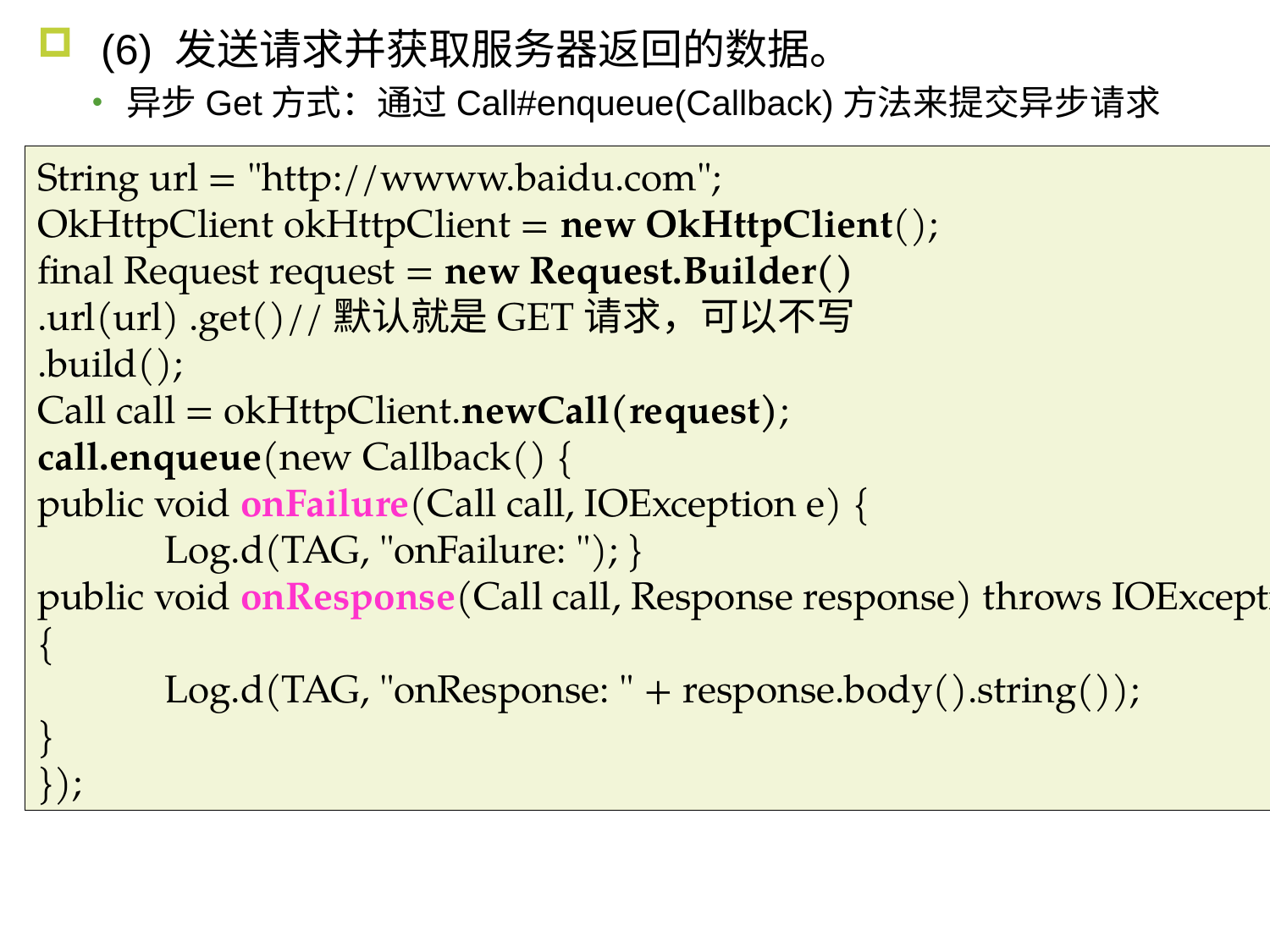

(6) 发送请求并获取服务器返回的数据。
异步Get方式：通过Call#enqueue(Callback)方法来提交异步请求
String url = "http://wwww.baidu.com";
OkHttpClient okHttpClient = new OkHttpClient();
final Request request = new Request.Builder()
.url(url) .get()//默认就是GET请求，可以不写
.build();
Call call = okHttpClient.newCall(request);
call.enqueue(new Callback() {
public void onFailure(Call call, IOException e) {
	Log.d(TAG, "onFailure: "); }
public void onResponse(Call call, Response response) throws IOException {
	Log.d(TAG, "onResponse: " + response.body().string());
}
});